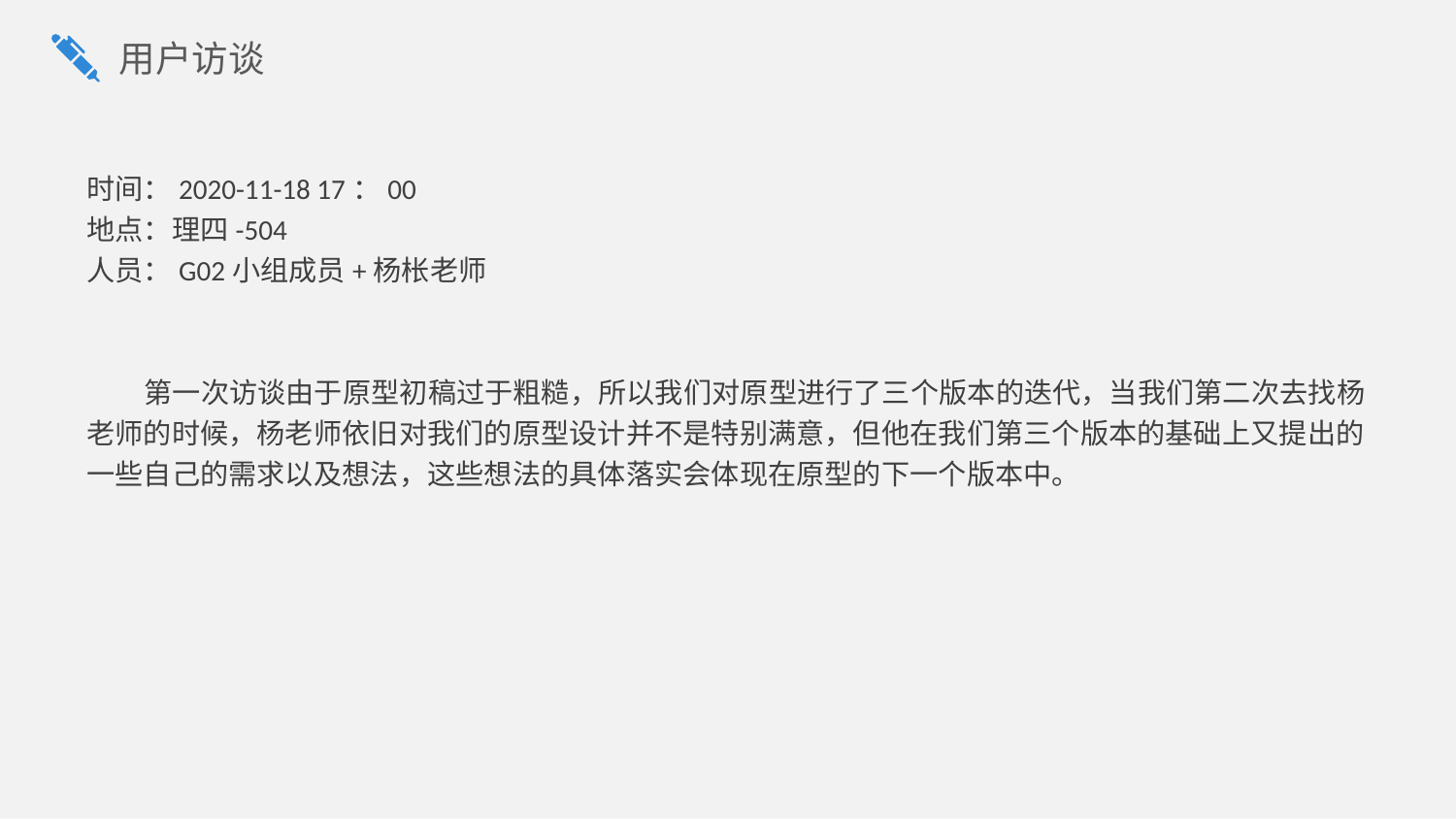

用户访谈
时间：2020-11-18 17：00
地点：理四-504
人员：G02小组成员+杨枨老师

        第一次访谈由于原型初稿过于粗糙，所以我们对原型进行了三个版本的迭代，当我们第二次去找杨老师的时候，杨老师依旧对我们的原型设计并不是特别满意，但他在我们第三个版本的基础上又提出的一些自己的需求以及想法，这些想法的具体落实会体现在原型的下一个版本中。